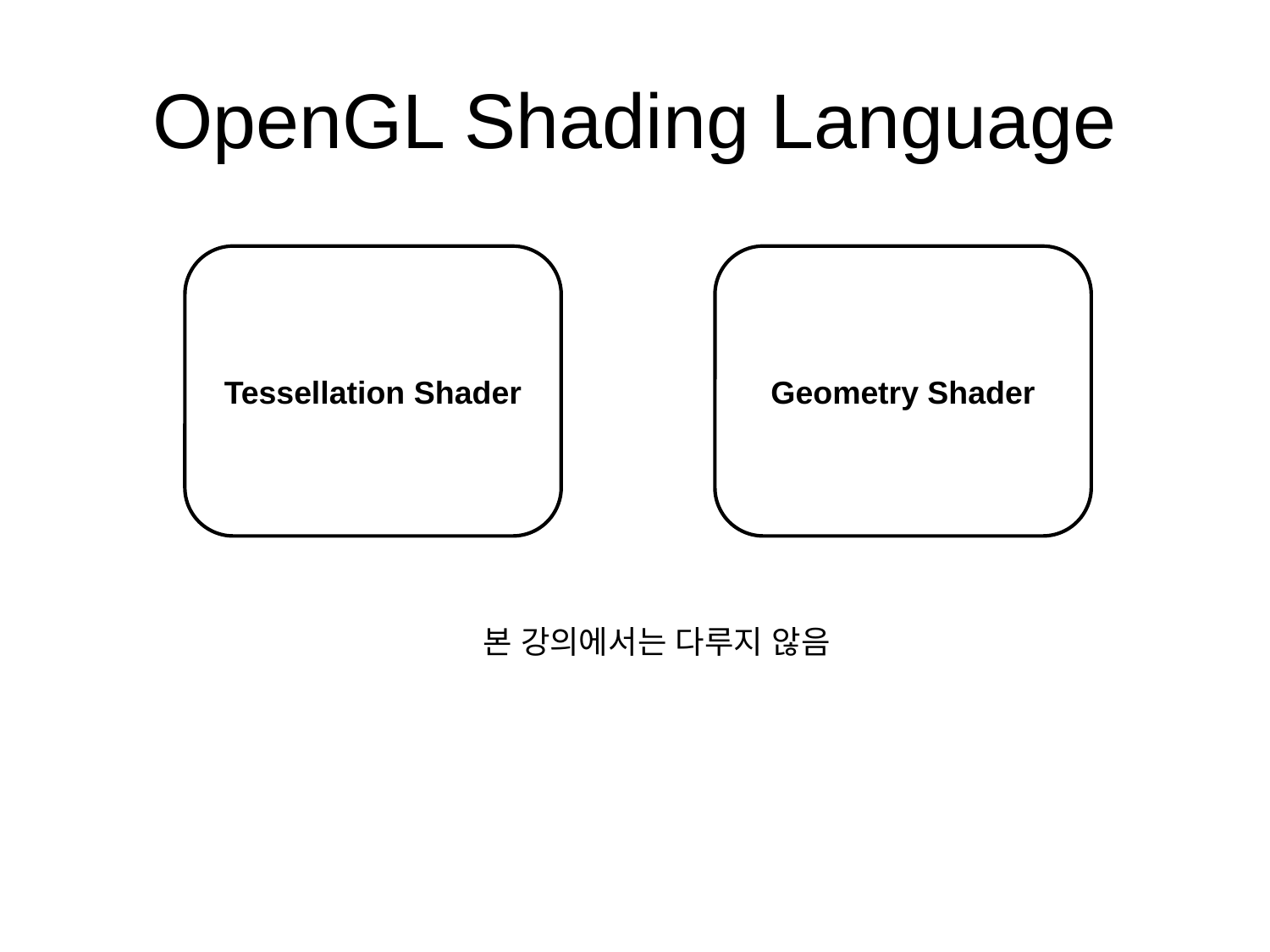

# OpenGL Shading Language
Tessellation Shader
Geometry Shader
본 강의에서는 다루지 않음